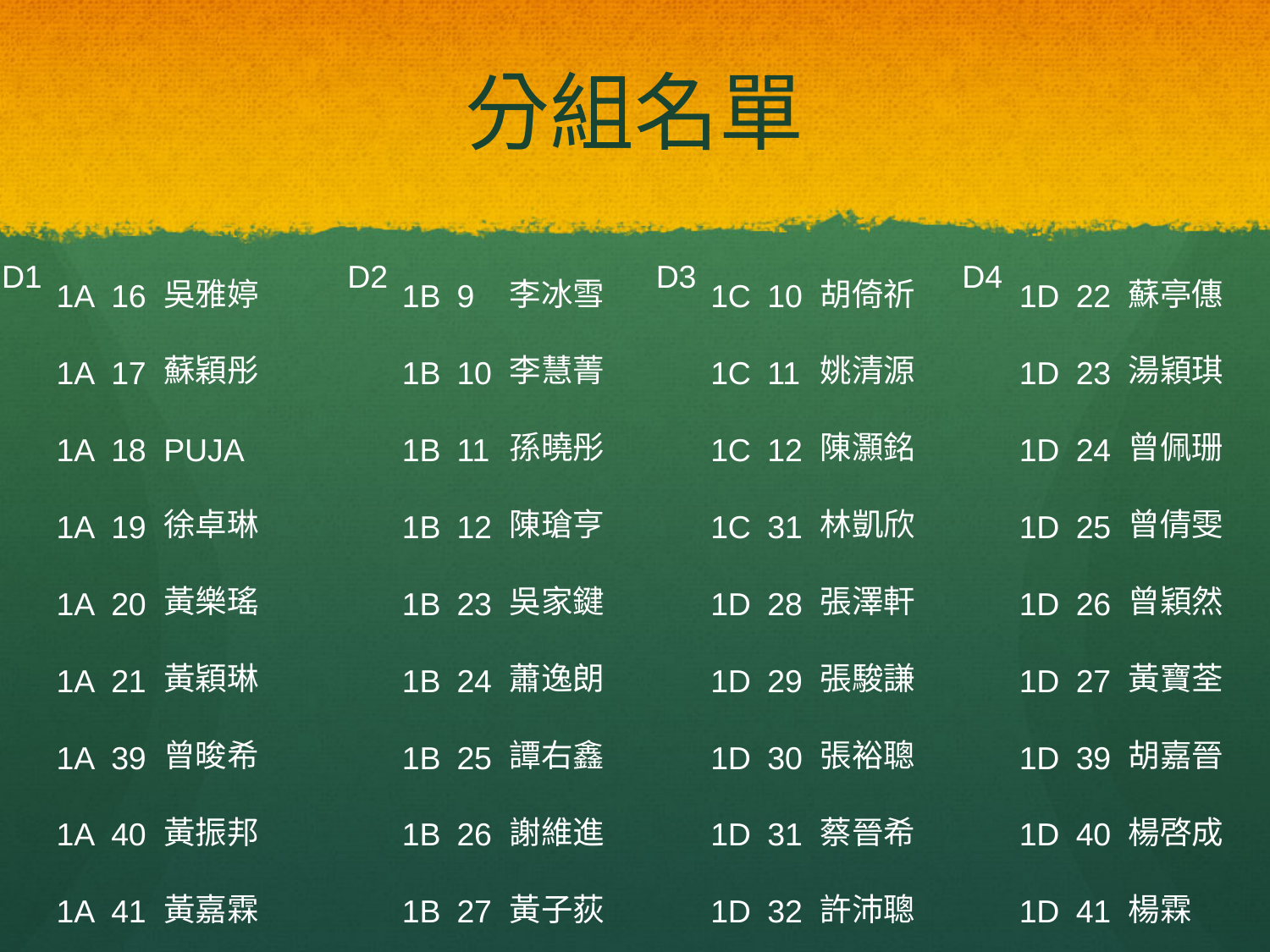

# 分組名單
| D1 | 1A | 16 | 吳雅婷 |  | D2 | 1B | 9 | 李冰雪 |  | D3 | 1C | 10 | 胡倚祈 |  | D4 | 1D | 22 | 蘇亭僡 |
| --- | --- | --- | --- | --- | --- | --- | --- | --- | --- | --- | --- | --- | --- | --- | --- | --- | --- | --- |
|  | 1A | 17 | 蘇穎彤 |  |  | 1B | 10 | 李慧菁 |  |  | 1C | 11 | 姚清源 |  |  | 1D | 23 | 湯穎琪 |
|  | 1A | 18 | PUJA |  |  | 1B | 11 | 孫曉彤 |  |  | 1C | 12 | 陳灝銘 |  |  | 1D | 24 | 曾佩珊 |
|  | 1A | 19 | 徐卓琳 |  |  | 1B | 12 | 陳瑲亨 |  |  | 1C | 31 | 林凱欣 |  |  | 1D | 25 | 曾倩雯 |
|  | 1A | 20 | 黃樂瑤 |  |  | 1B | 23 | 吳家鍵 |  |  | 1D | 28 | 張澤軒 |  |  | 1D | 26 | 曾穎然 |
|  | 1A | 21 | 黃穎琳 |  |  | 1B | 24 | 蕭逸朗 |  |  | 1D | 29 | 張駿謙 |  |  | 1D | 27 | 黃寶荃 |
|  | 1A | 39 | 曾晙希 |  |  | 1B | 25 | 譚右鑫 |  |  | 1D | 30 | 張裕聰 |  |  | 1D | 39 | 胡嘉晉 |
|  | 1A | 40 | 黃振邦 |  |  | 1B | 26 | 謝維進 |  |  | 1D | 31 | 蔡晉希 |  |  | 1D | 40 | 楊啓成 |
|  | 1A | 41 | 黃嘉霖 |  |  | 1B | 27 | 黃子荻 |  |  | 1D | 32 | 許沛聰 |  |  | 1D | 41 | 楊霖 |